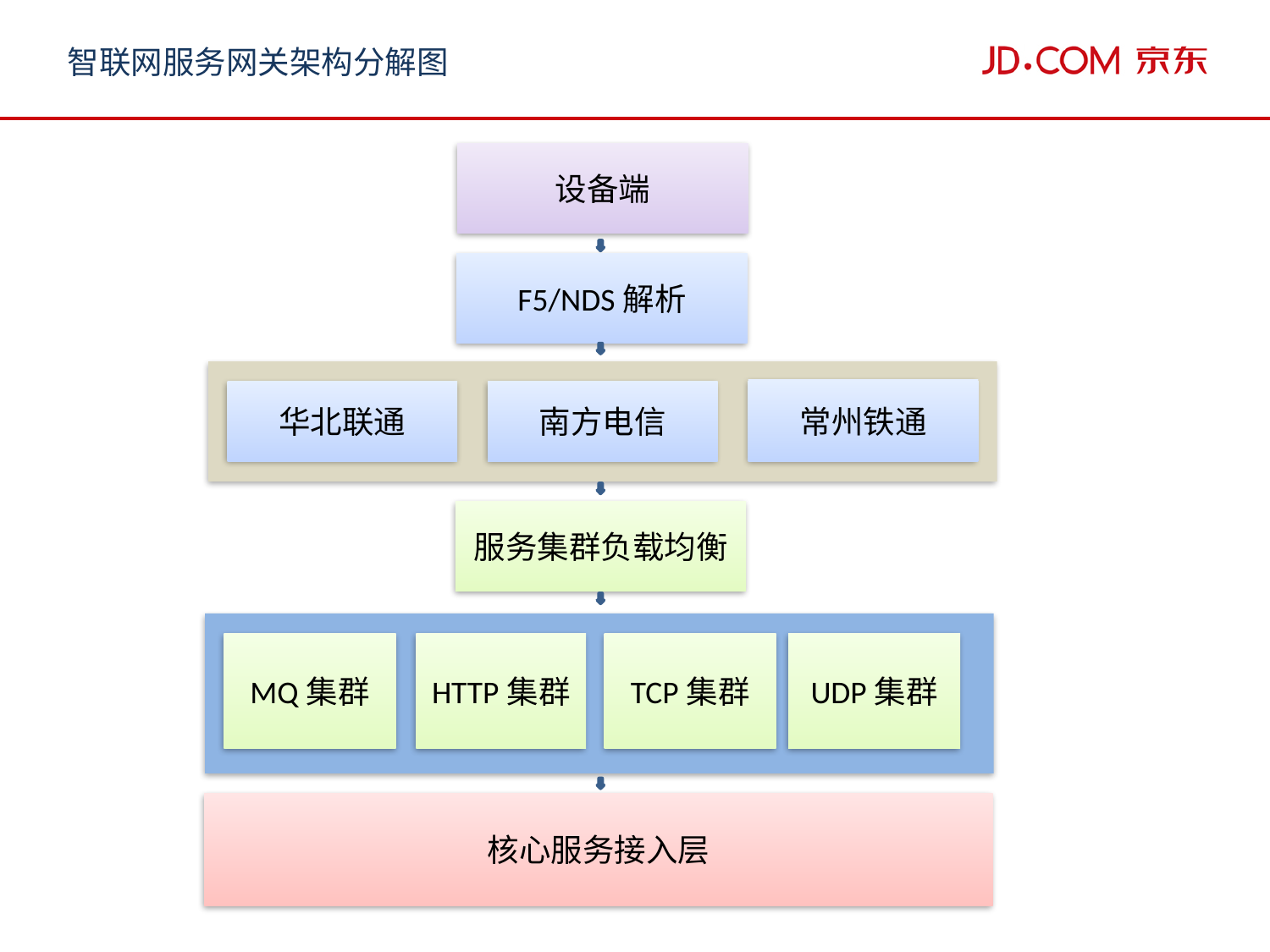

智联网服务网关架构分解图
设备端

F5/NDS解析

常州铁通
华北联通
南方电信

服务集群负载均衡

MQ集群
HTTP集群
TCP集群
UDP集群

核心服务接入层